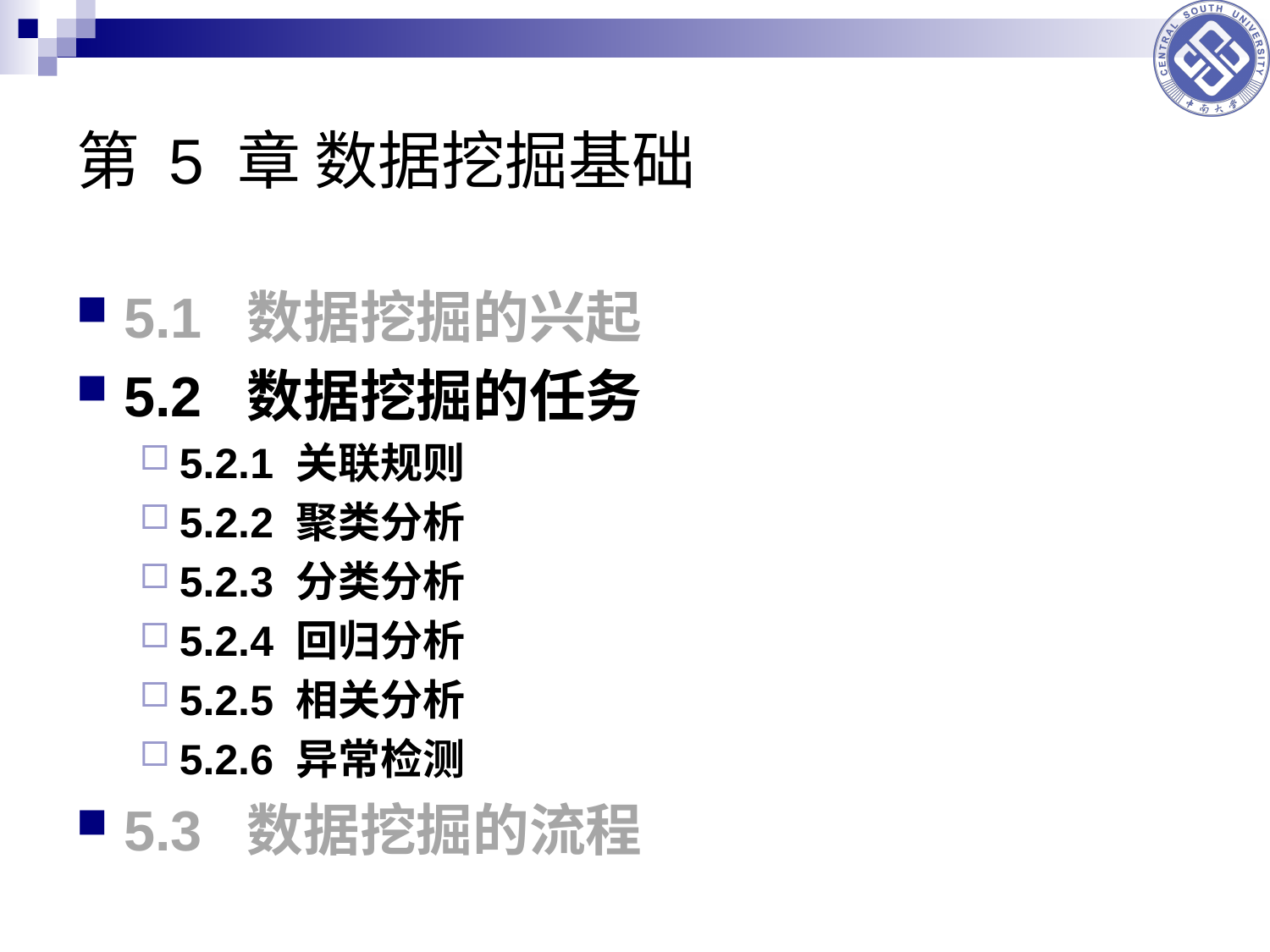

# 第 5 章 数据挖掘基础
5.1  数据挖掘的兴起
5.2  数据挖掘的任务
5.2.1 关联规则
5.2.2 聚类分析
5.2.3 分类分析
5.2.4 回归分析
5.2.5 相关分析
5.2.6 异常检测
5.3  数据挖掘的流程